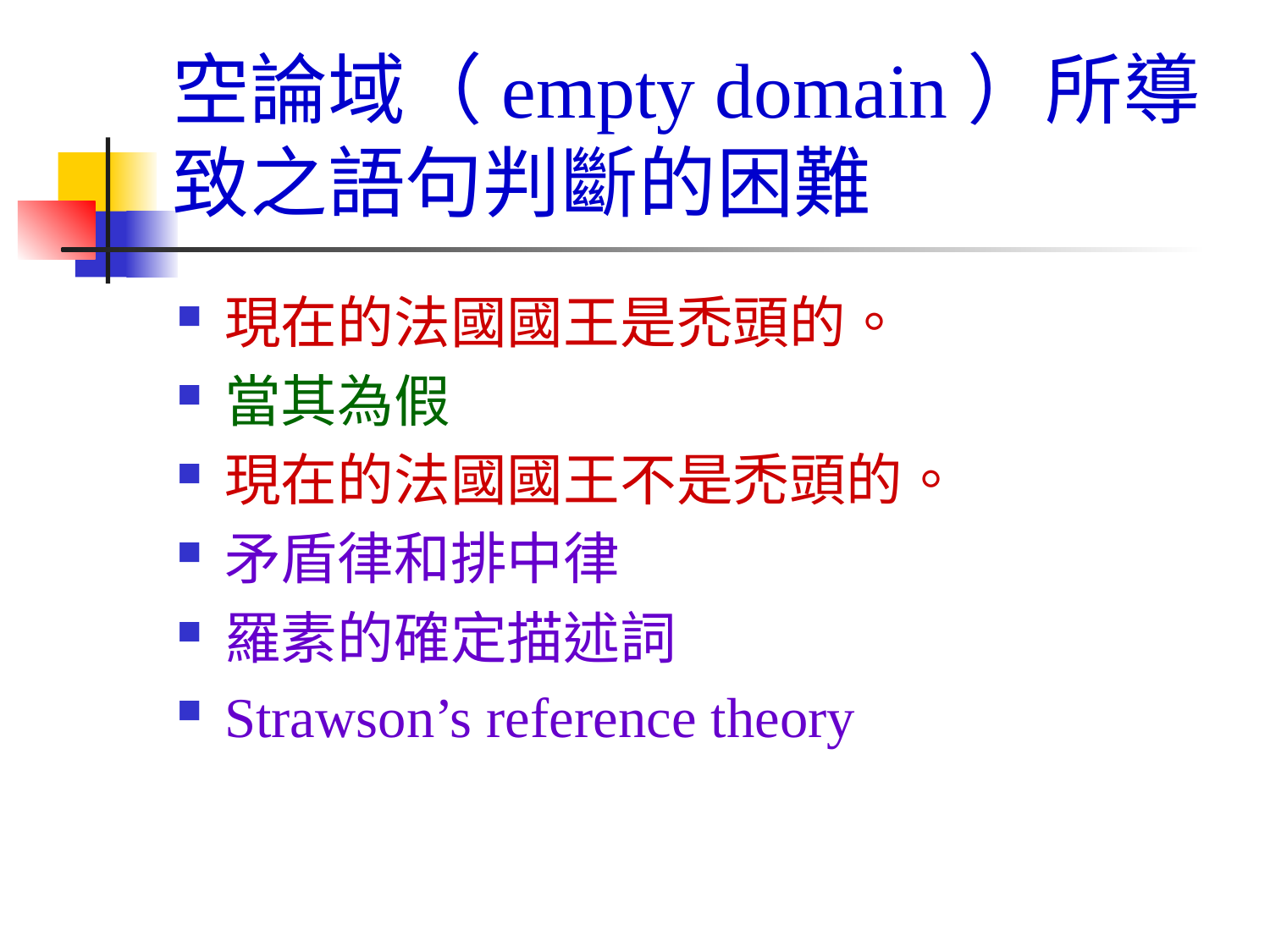

# 空論域（empty domain）所導致之語句判斷的困難
現在的法國國王是禿頭的。
當其為假
現在的法國國王不是禿頭的。
矛盾律和排中律
羅素的確定描述詞
Strawson’s reference theory